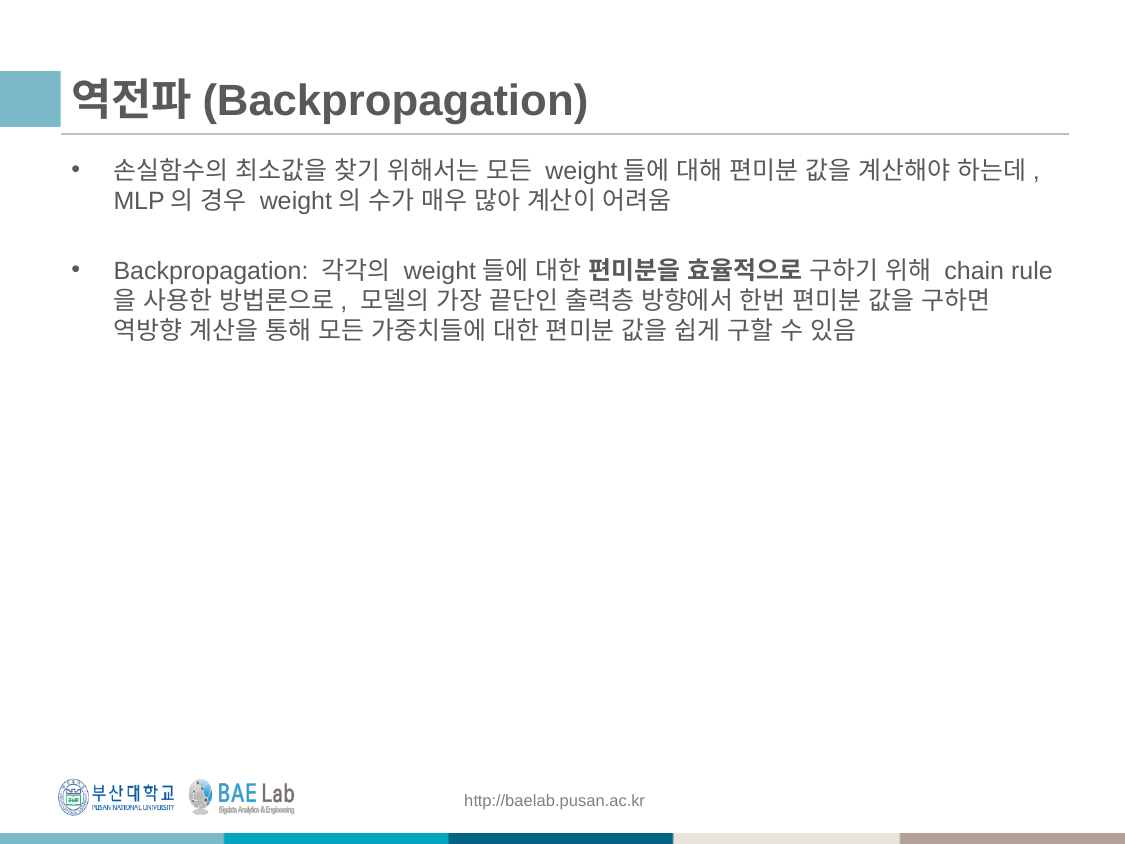

# 역전파(Backpropagation)
손실함수의 최소값을 찾기 위해서는 모든 weight들에 대해 편미분 값을 계산해야 하는데, MLP의 경우 weight의 수가 매우 많아 계산이 어려움

Backpropagation: 각각의 weight들에 대한 편미분을 효율적으로 구하기 위해 chain rule을 사용한 방법론으로, 모델의 가장 끝단인 출력층 방향에서 한번 편미분 값을 구하면 역방향 계산을 통해 모든 가중치들에 대한 편미분 값을 쉽게 구할 수 있음